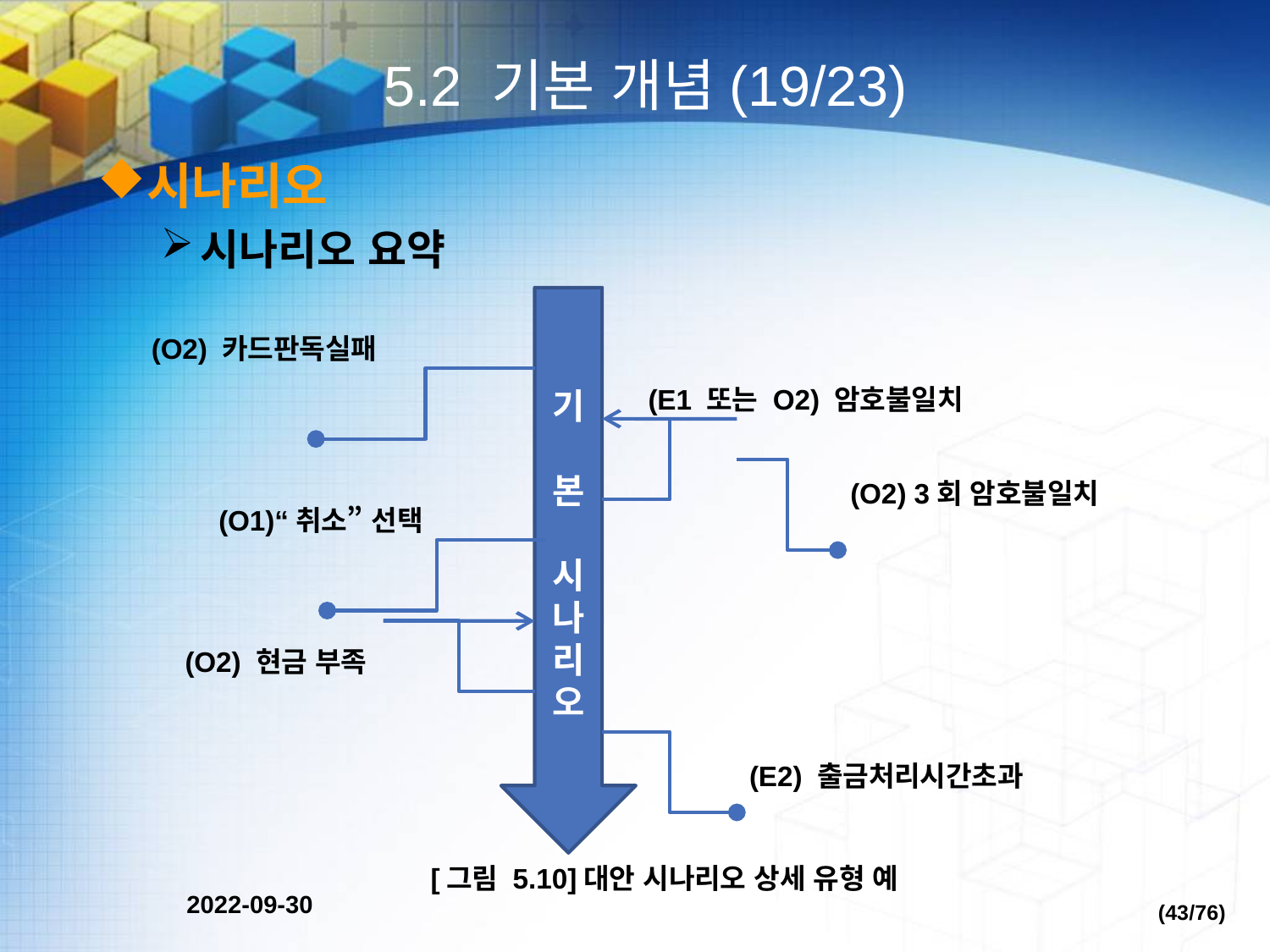

# 5.2 기본 개념(19/23)
시나리오
시나리오 요약
기

본

시
나리오
(O2) 카드판독실패
(E1 또는 O2) 암호불일치
(O2) 3회 암호불일치
(O1)“취소” 선택
(O2) 현금 부족
(E2) 출금처리시간초과
[그림 5.10]대안 시나리오 상세 유형 예
(43/76)
2022-09-30